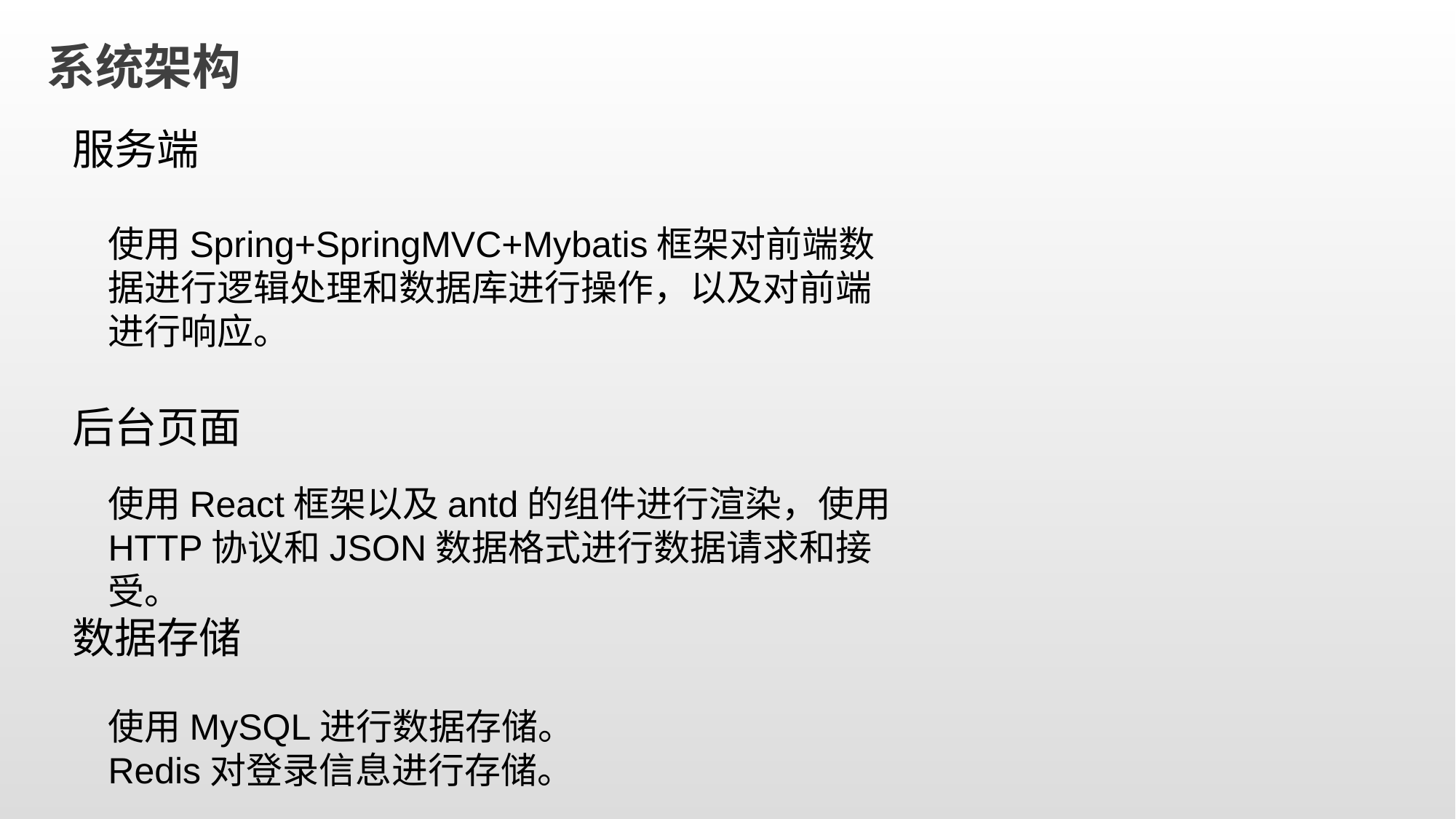

系统架构
服务端
使用Spring+SpringMVC+Mybatis框架对前端数据进行逻辑处理和数据库进行操作，以及对前端进行响应。
后台页面
使用React框架以及antd的组件进行渲染，使用HTTP协议和JSON数据格式进行数据请求和接受。
数据存储
使用MySQL进行数据存储。
Redis对登录信息进行存储。